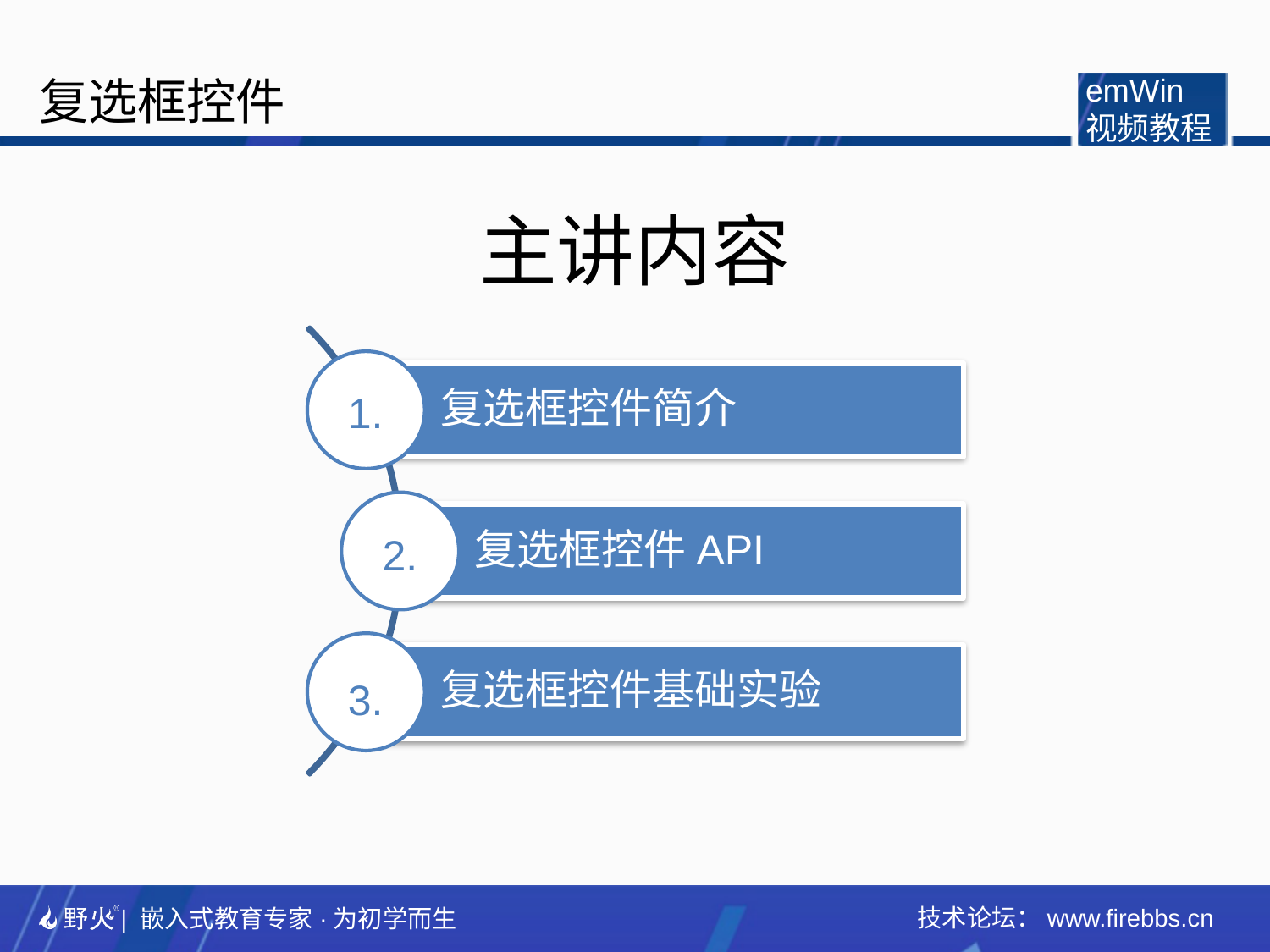

复选框控件
emWin
视频教程
主讲内容
复选框控件简介
复选框控件API
复选框控件基础实验
1.
2.
3.